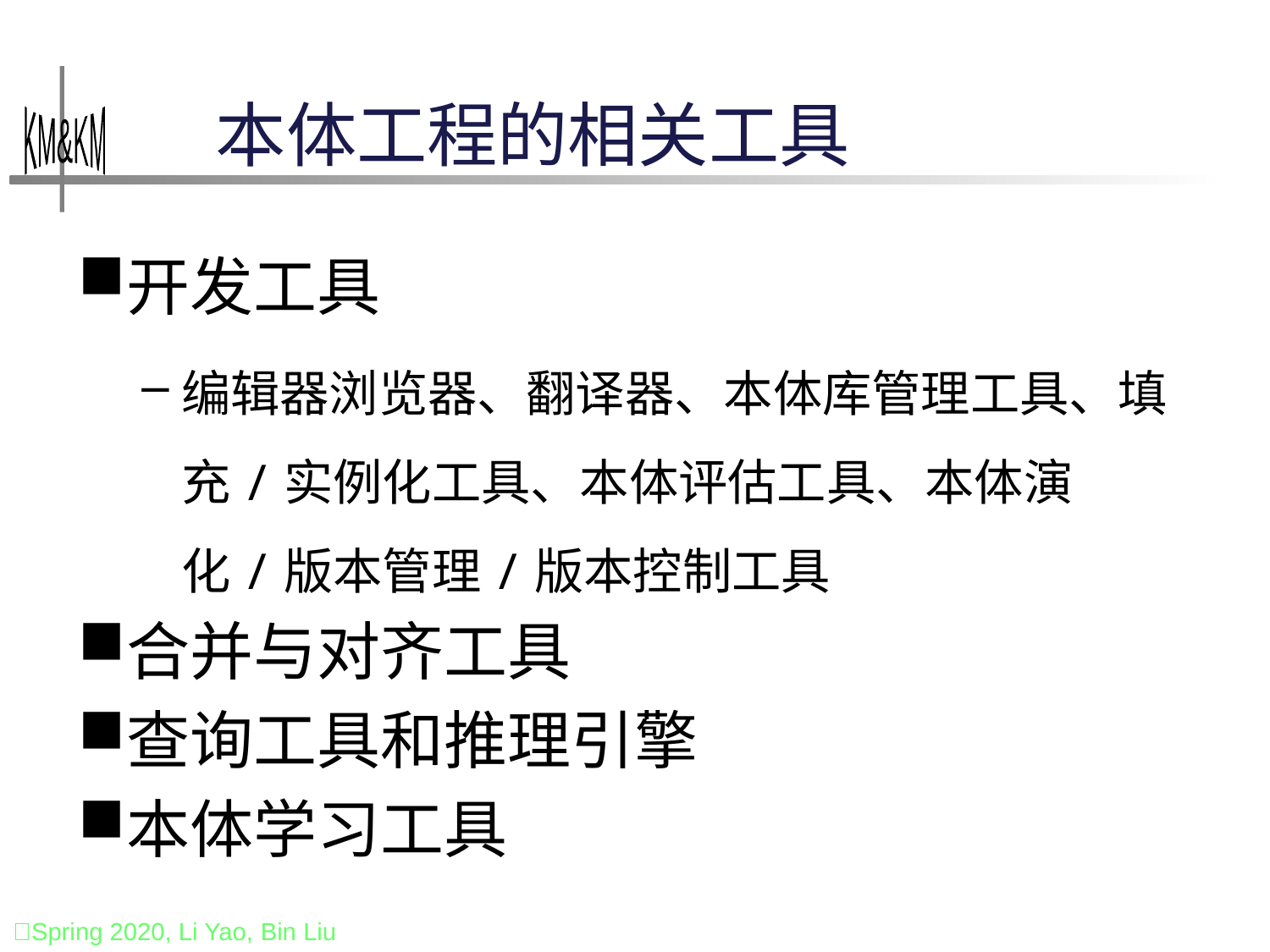

# 本体工程的相关工具
开发工具
编辑器浏览器、翻译器、本体库管理工具、填充/实例化工具、本体评估工具、本体演化/版本管理/版本控制工具
合并与对齐工具
查询工具和推理引擎
本体学习工具